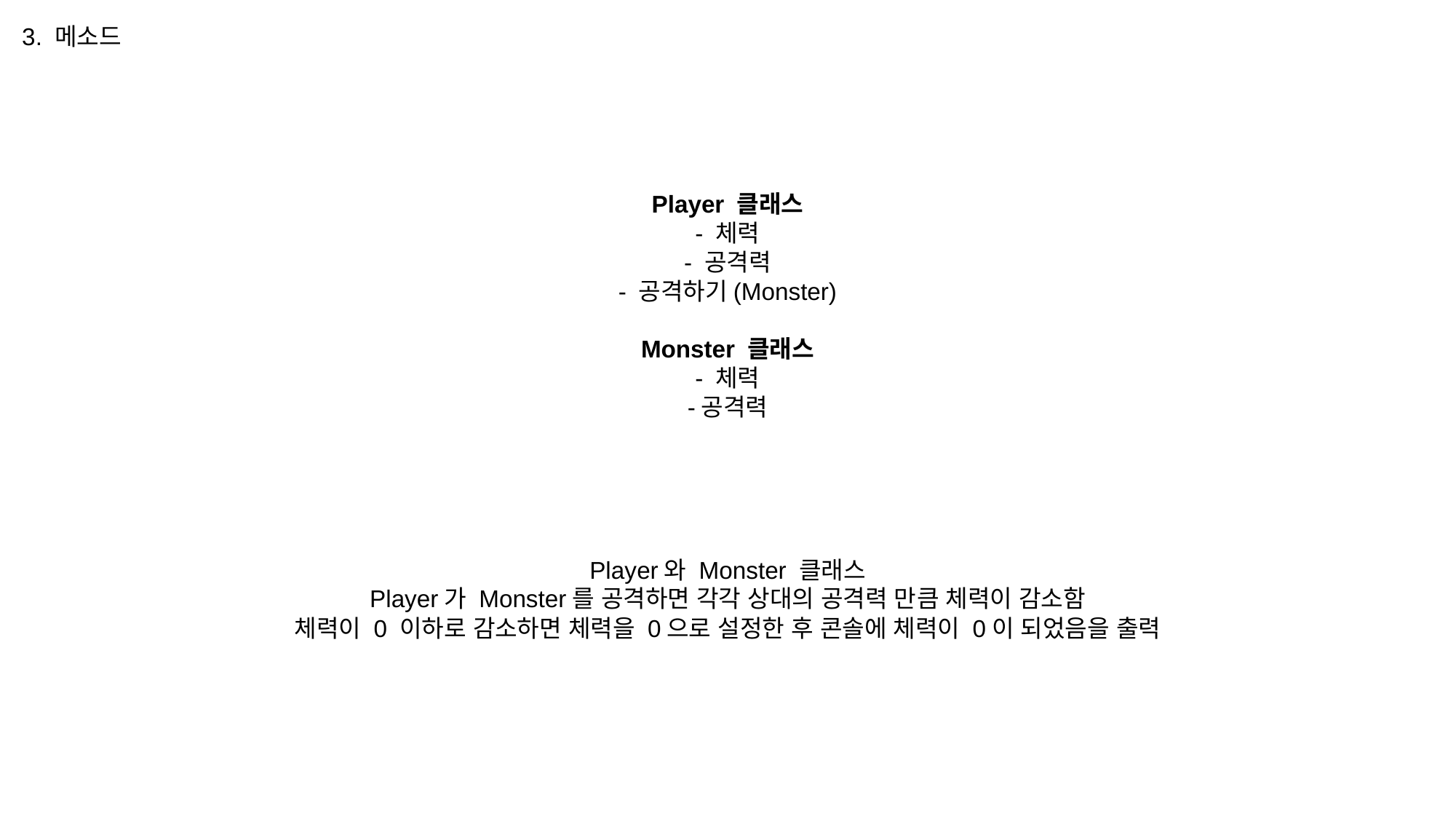

3. 메소드
Player 클래스
- 체력
- 공격력
- 공격하기(Monster)

Monster 클래스
- 체력
-공격력
Player와 Monster 클래스
Player가 Monster를 공격하면 각각 상대의 공격력 만큼 체력이 감소함
체력이 0 이하로 감소하면 체력을 0으로 설정한 후 콘솔에 체력이 0이 되었음을 출력